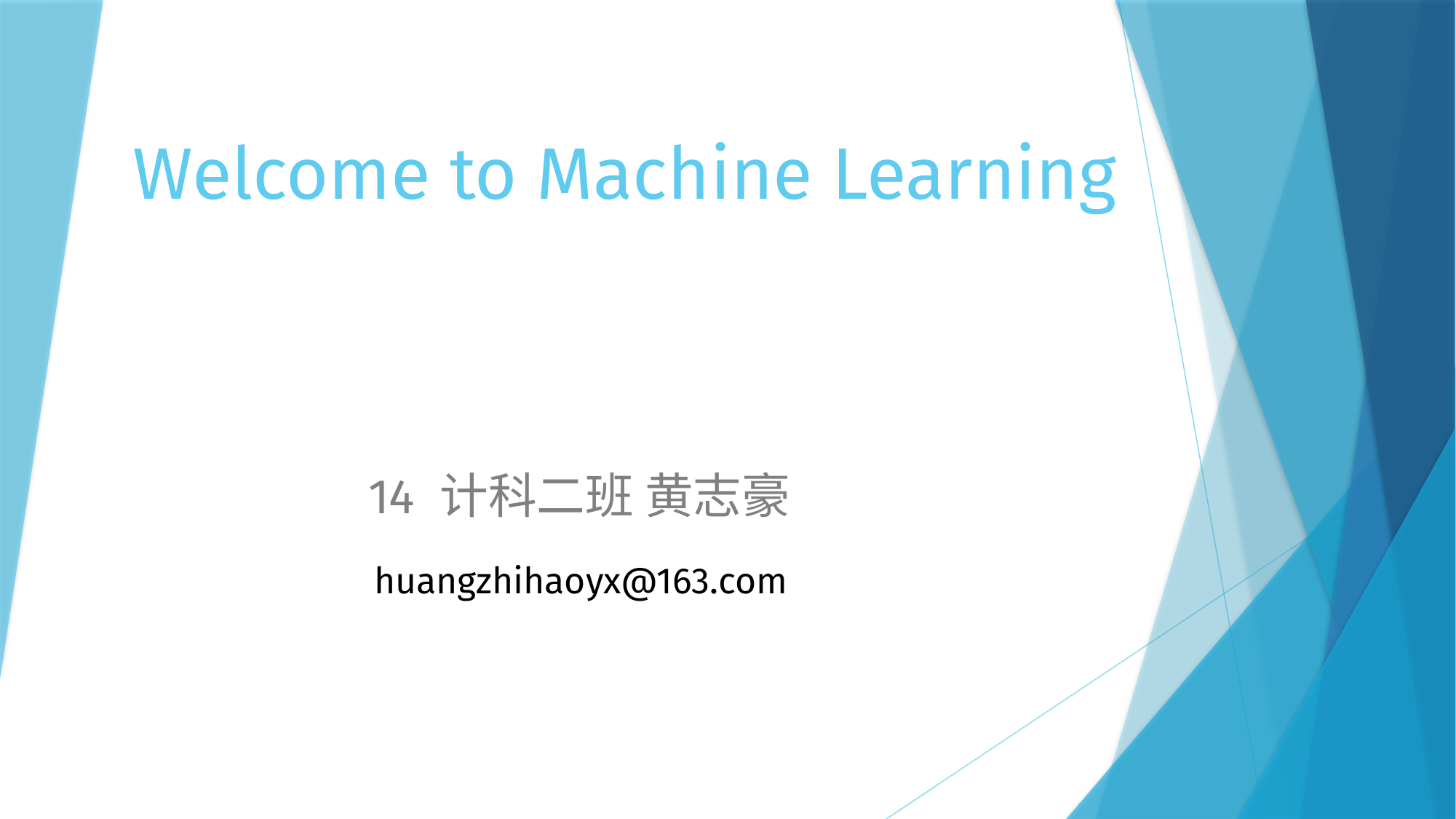

# Welcome to Machine Learning
14 计科二班 黄志豪
huangzhihaoyx@163.com